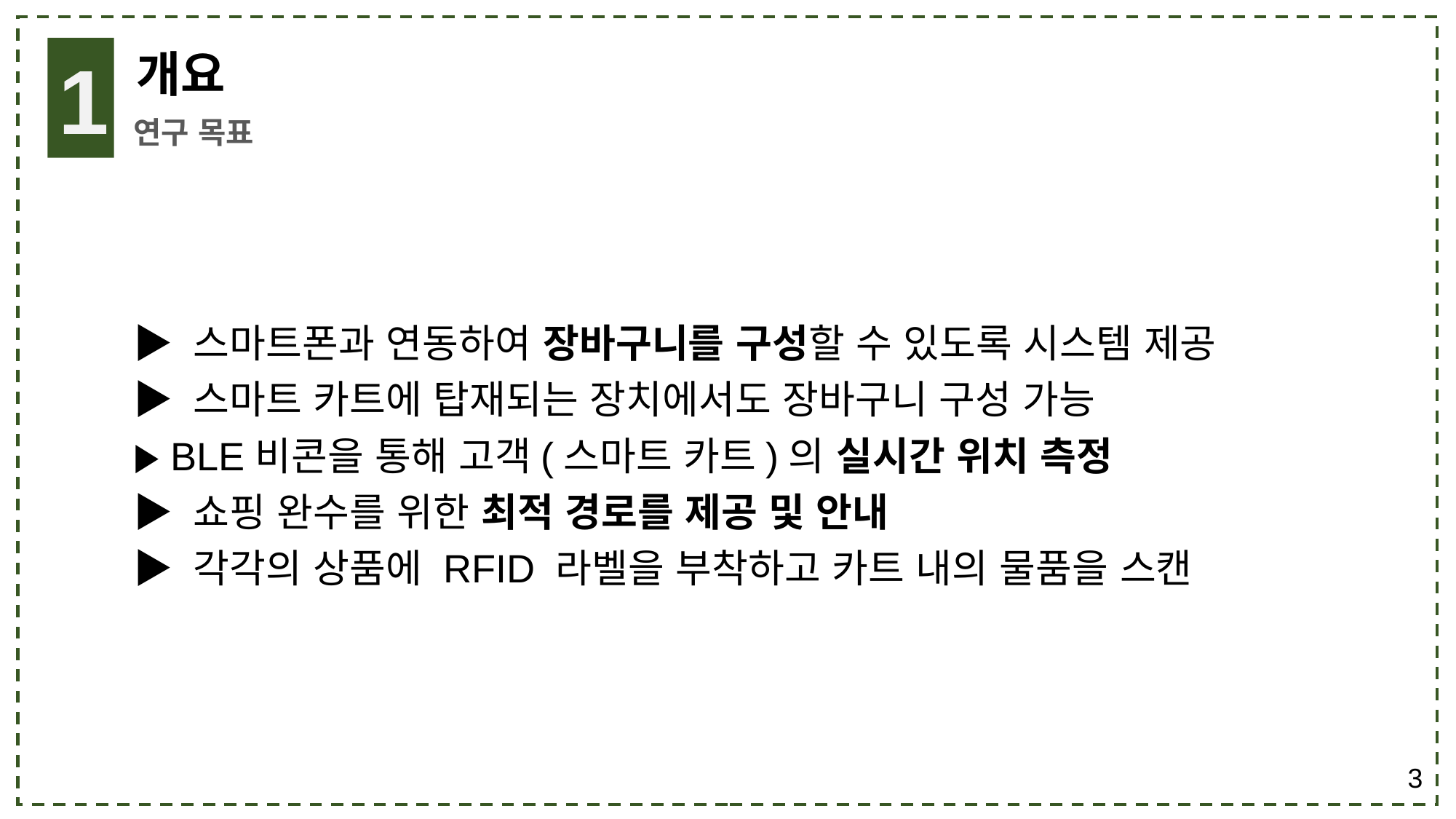

1
개요
연구 목표
▶ 스마트폰과 연동하여 장바구니를 구성할 수 있도록 시스템 제공

▶ 스마트 카트에 탑재되는 장치에서도 장바구니 구성 가능

▶ BLE비콘을 통해 고객(스마트 카트)의 실시간 위치 측정

▶ 쇼핑 완수를 위한 최적 경로를 제공 및 안내

▶ 각각의 상품에 RFID 라벨을 부착하고 카트 내의 물품을 스캔
3